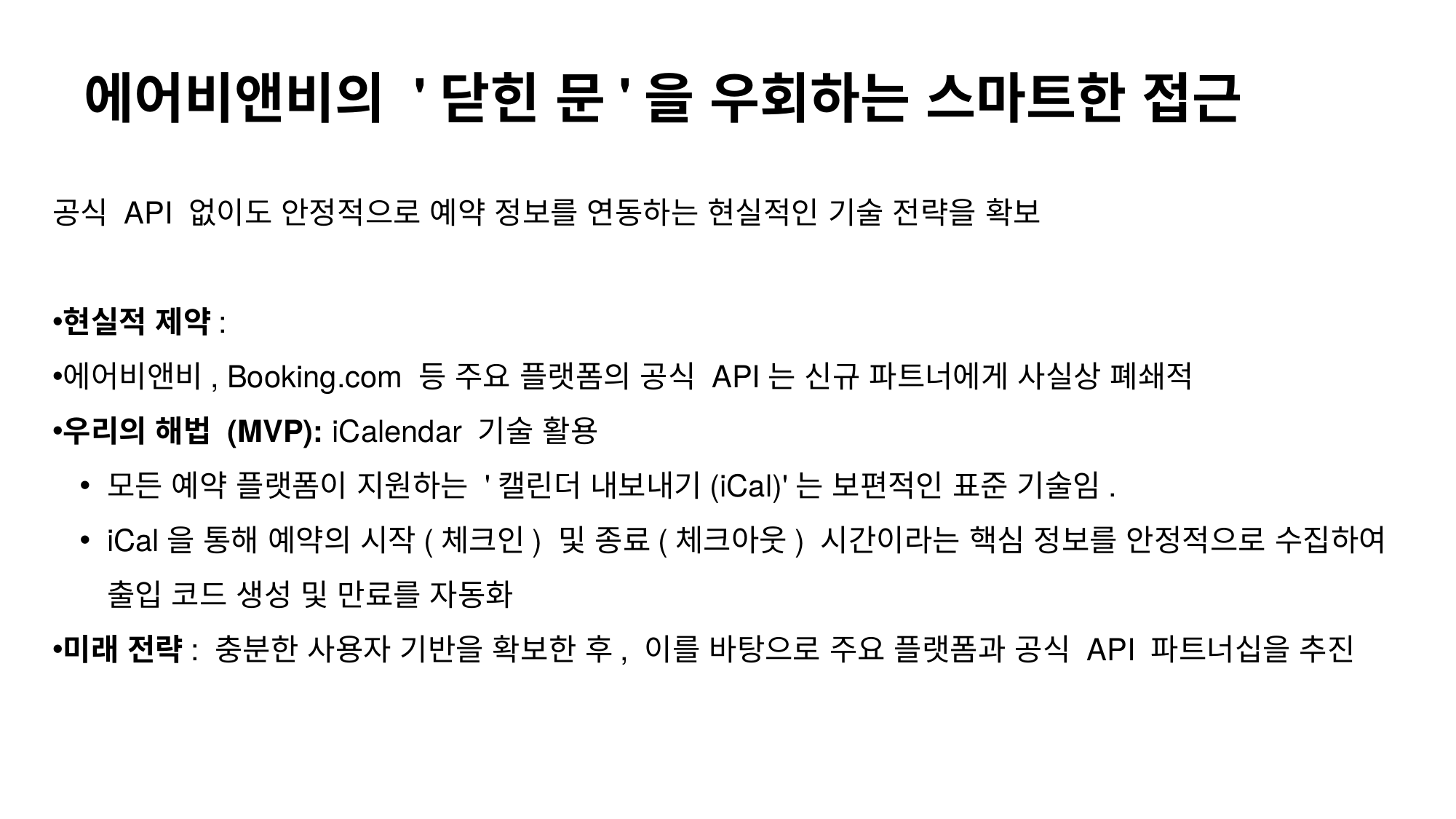

# 에어비앤비의 '닫힌 문'을 우회하는 스마트한 접근
공식 API 없이도 안정적으로 예약 정보를 연동하는 현실적인 기술 전략을 확보

현실적 제약:
에어비앤비, Booking.com 등 주요 플랫폼의 공식 API는 신규 파트너에게 사실상 폐쇄적
우리의 해법 (MVP): iCalendar 기술 활용
모든 예약 플랫폼이 지원하는 '캘린더 내보내기(iCal)'는 보편적인 표준 기술임.
iCal을 통해 예약의 시작(체크인) 및 종료(체크아웃) 시간이라는 핵심 정보를 안정적으로 수집하여 출입 코드 생성 및 만료를 자동화
미래 전략: 충분한 사용자 기반을 확보한 후, 이를 바탕으로 주요 플랫폼과 공식 API 파트너십을 추진